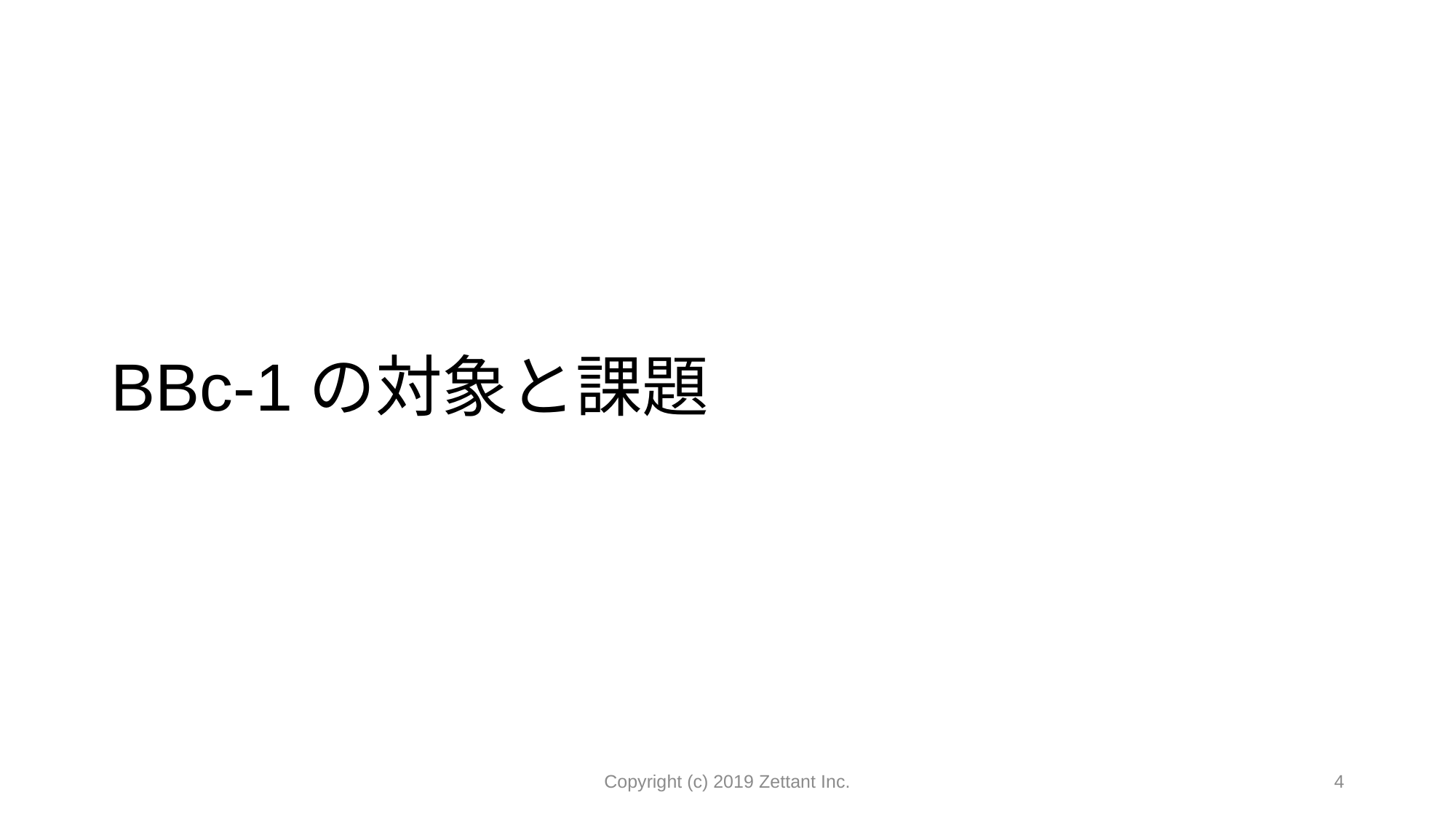

# BBc-1の対象と課題
Copyright (c) 2019 Zettant Inc.
4